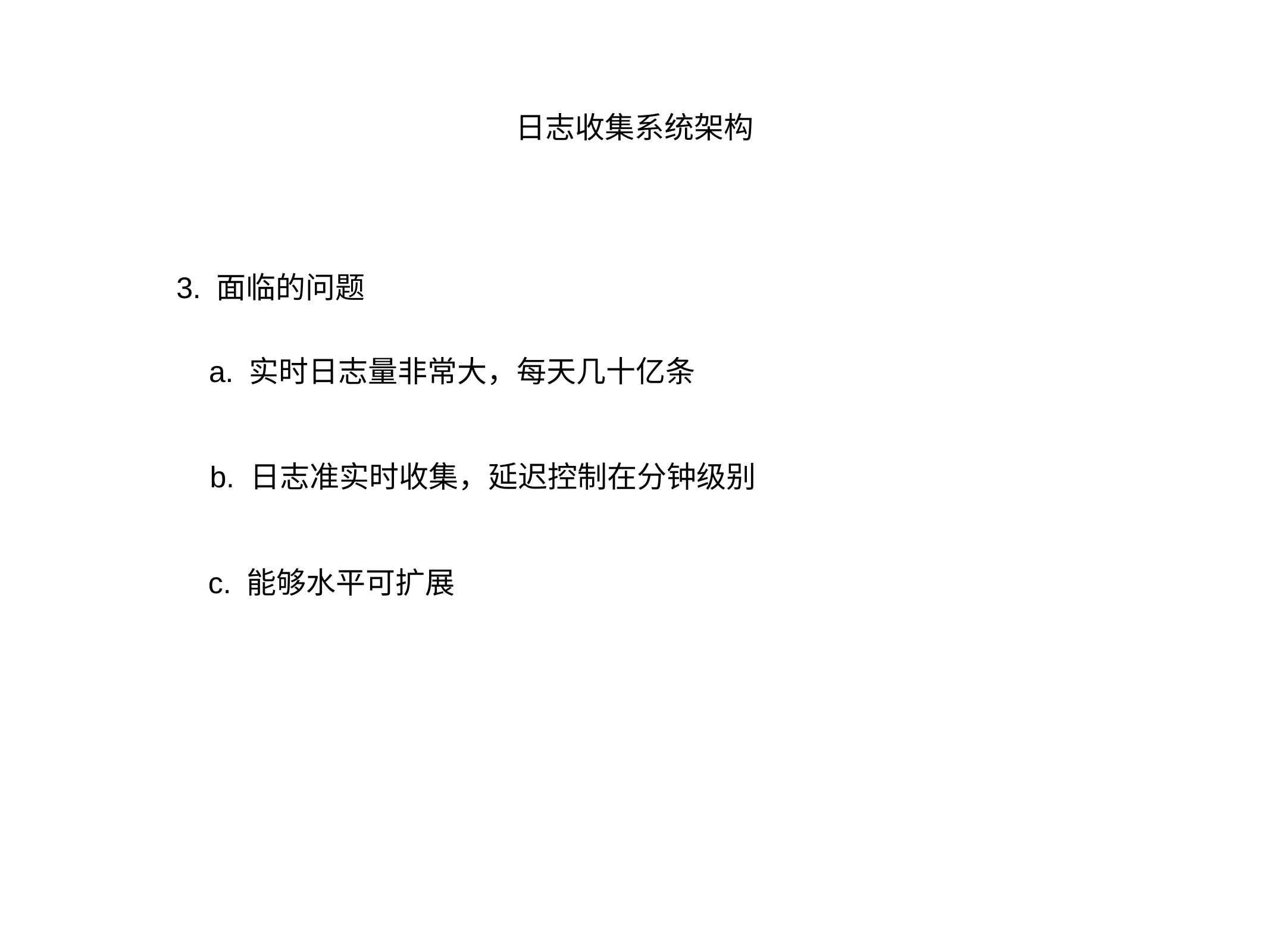

日志收集系统架构
3. 面临的问题
a. 实时日志量非常大，每天几十亿条
b. 日志准实时收集，延迟控制在分钟级别
c. 能够水平可扩展